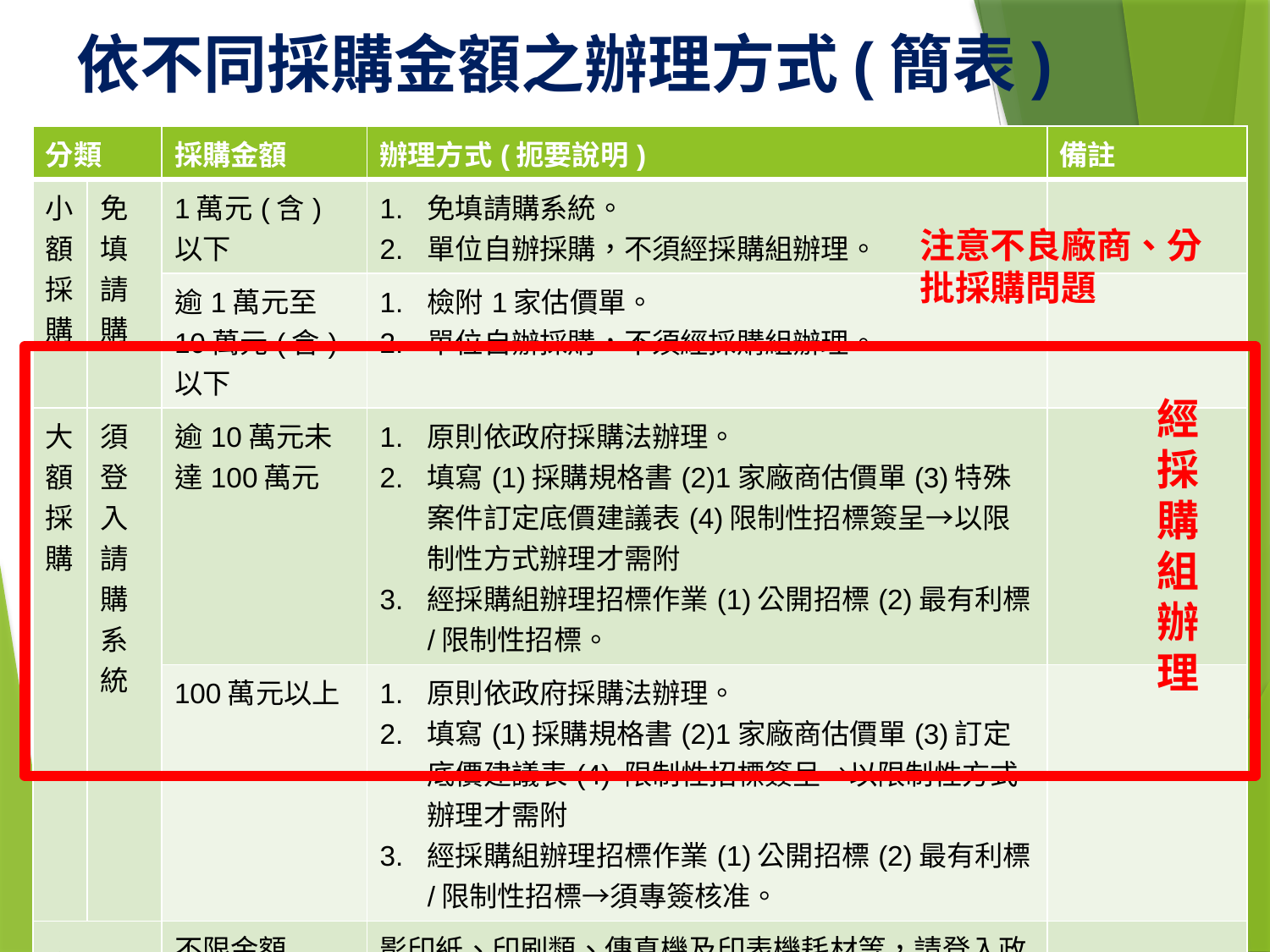

# 依不同採購金額之辦理方式(簡表)
| 分類 |  | 採購金額 | 辦理方式(扼要說明) | 備註 |
| --- | --- | --- | --- | --- |
| 小額採購 | 免填請購 | 1萬元(含)以下 | 免填請購系統。 單位自辦採購，不須經採購組辦理。 |  |
|  |  | 逾1萬元至10萬元(含)以下 | 檢附1家估價單。 單位自辦採購，不須經採購組辦理。 |  |
| 大額採購 | 須登入請購系統 | 逾10萬元未達100萬元 | 原則依政府採購法辦理。 填寫(1)採購規格書(2)1家廠商估價單(3)特殊案件訂定底價建議表(4)限制性招標簽呈→以限制性方式辦理才需附 經採購組辦理招標作業(1)公開招標(2)最有利標/限制性招標。 |  |
|  |  | 100萬元以上 | 原則依政府採購法辦理。 填寫(1)採購規格書(2)1家廠商估價單(3)訂定底價建議表(4) 限制性招標簽呈→以限制性方式辦理才需附 經採購組辦理招標作業(1)公開招標(2)最有利標/限制性招標→須專簽核准。 |  |
| 集中 採購 |  | 不限金額 | 影印紙、印刷類、傳真機及印表機耗材等，請登入政府電子採購網確認欲購產品http://web.pcc.gov.tw/vms/rvlmd/ViewDisabilitiesQueryRV.do |  |
注意不良廠商、分批採購問題

經採購組辦理
6